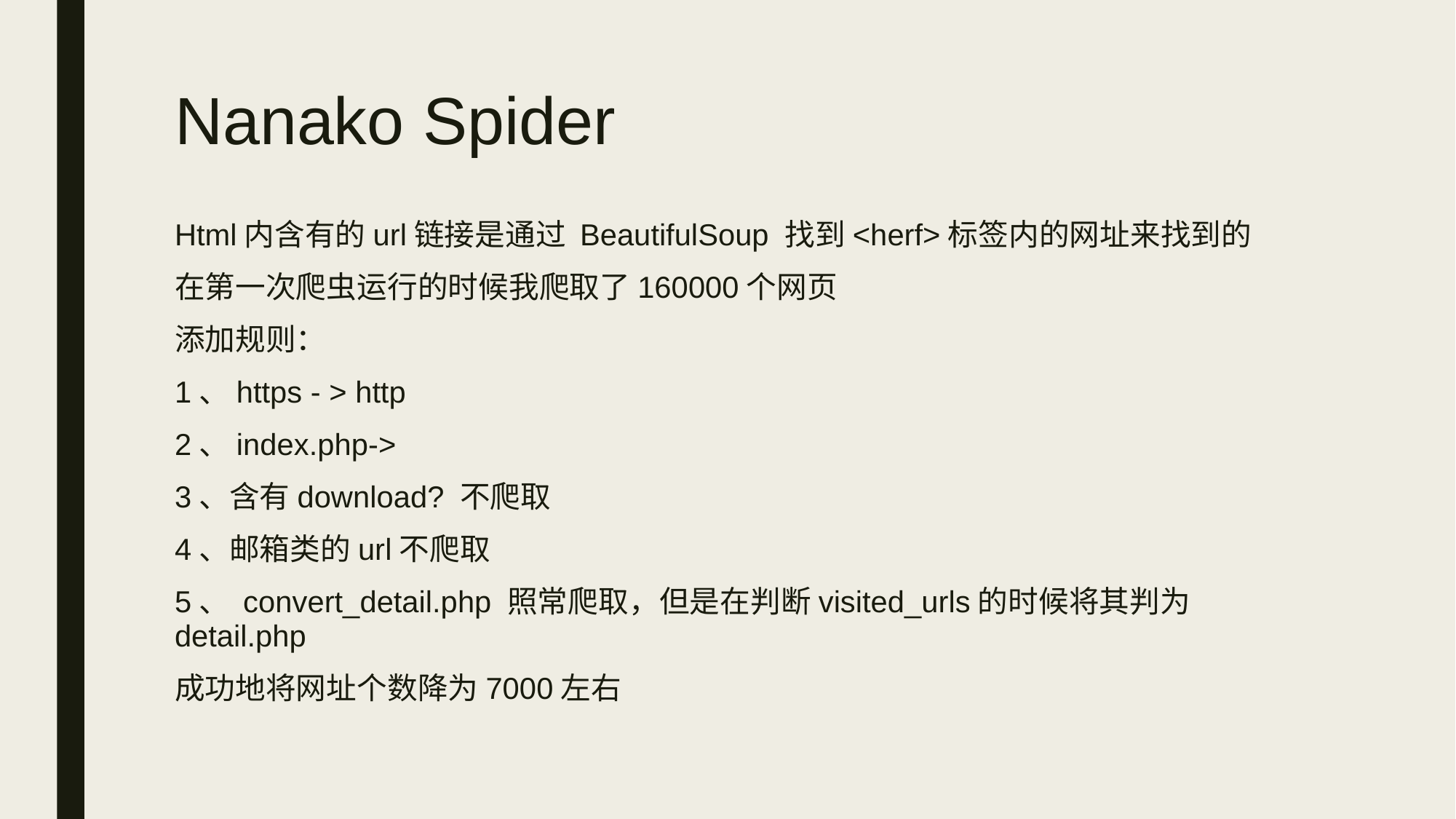

# Nanako Spider
Html内含有的url链接是通过 BeautifulSoup 找到<herf>标签内的网址来找到的
在第一次爬虫运行的时候我爬取了160000个网页
添加规则：
1、https - > http
2、index.php->
3、含有download? 不爬取
4、邮箱类的url不爬取
5、 convert_detail.php 照常爬取，但是在判断visited_urls的时候将其判为detail.php
成功地将网址个数降为7000左右